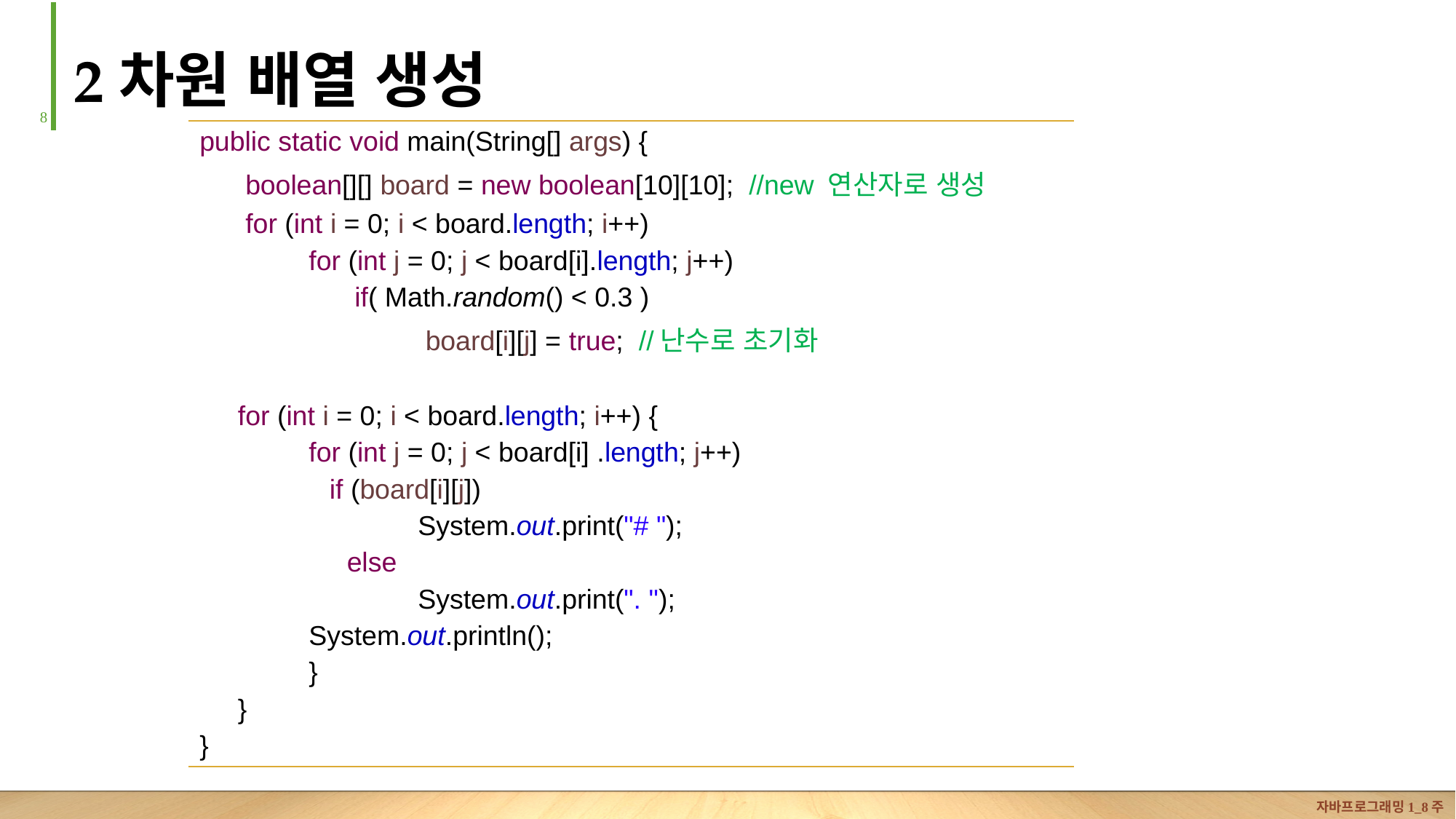

# 2차원 배열 생성
8
| public static void main(String[] args) { boolean[][] board = new boolean[10][10]; //new 연산자로 생성   for (int i = 0; i < board.length; i++) for (int j = 0; j < board[i].length; j++) if( Math.random() < 0.3 ) board[i][j] = true; //난수로 초기화   for (int i = 0; i < board.length; i++) { for (int j = 0; j < board[i] .length; j++) if (board[i][j]) System.out.print("# "); else System.out.print(". "); System.out.println(); } } } |
| --- |
자바프로그래밍1_8주